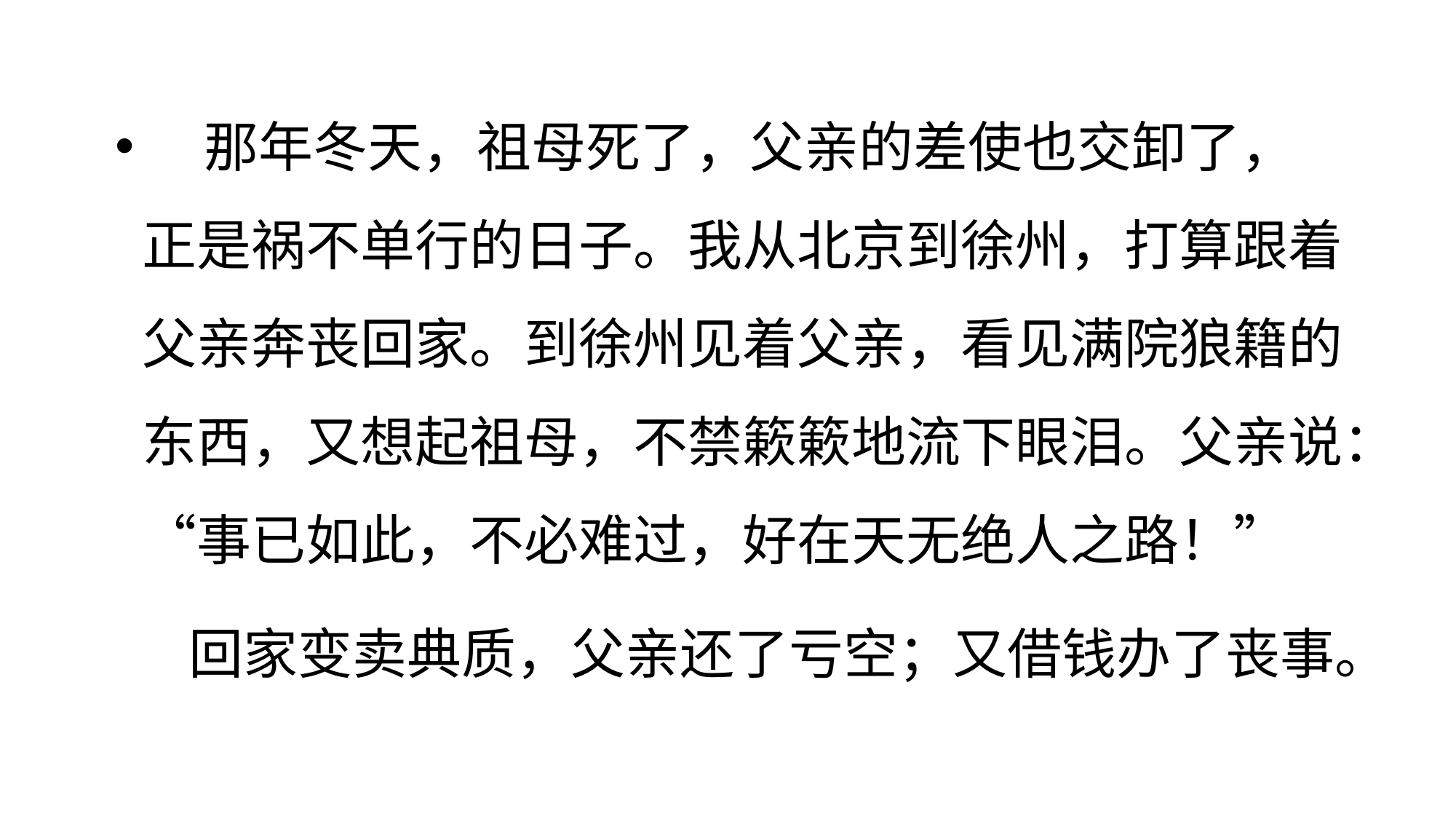

那年冬天，祖母死了，父亲的差使也交卸了，正是祸不单行的日子。我从北京到徐州，打算跟着父亲奔丧回家。到徐州见着父亲，看见满院狼籍的东西，又想起祖母，不禁簌簌地流下眼泪。父亲说：“事已如此，不必难过，好在天无绝人之路！”
     回家变卖典质，父亲还了亏空；又借钱办了丧事。